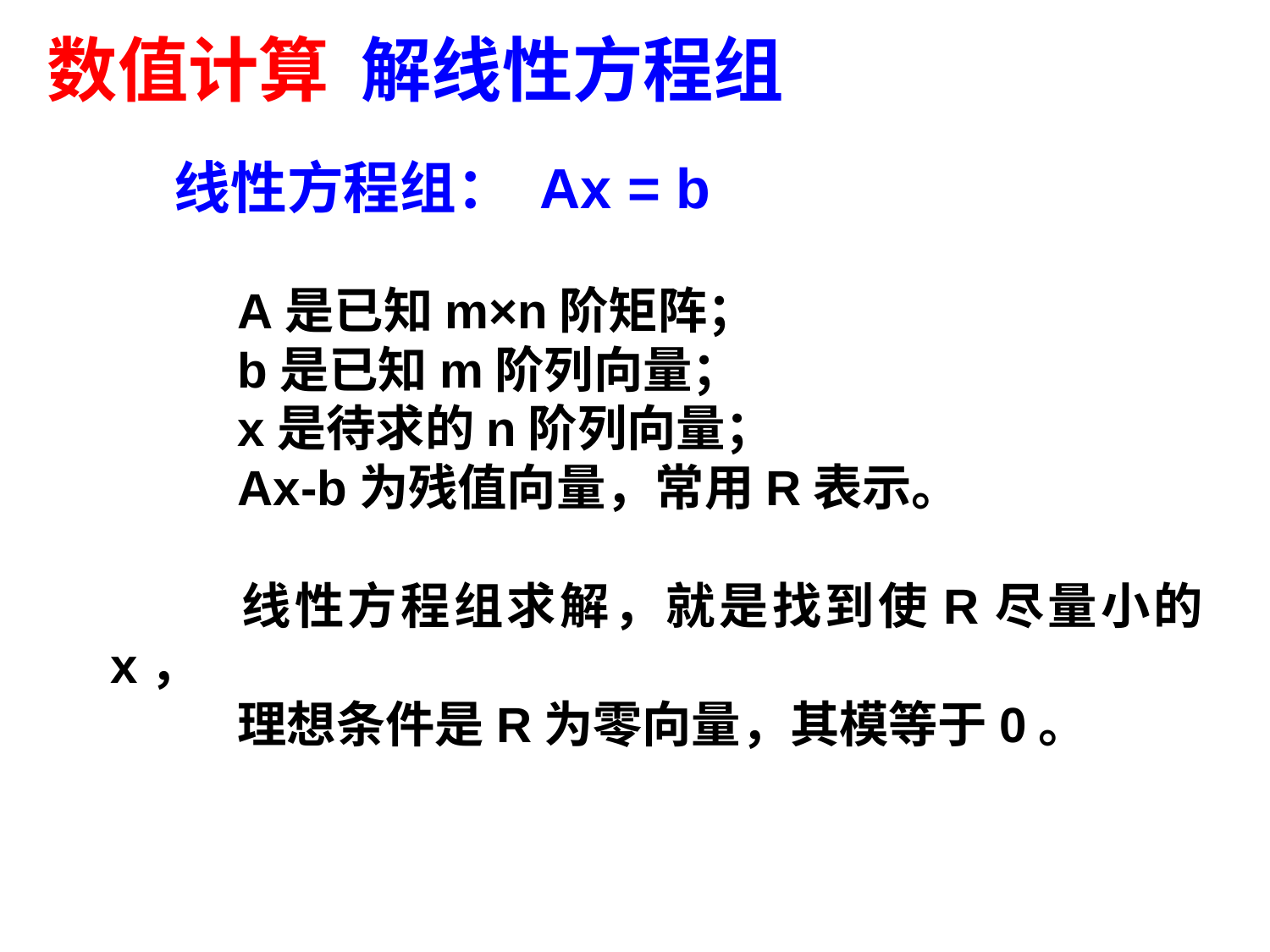

数值计算  解线性方程组
	线性方程组： Ax = b

	A是已知m×n阶矩阵；
	b是已知m阶列向量；
	x是待求的n阶列向量；
	Ax-b为残值向量，常用R表示。

	线性方程组求解，就是找到使R尽量小的x，
	理想条件是R为零向量，其模等于0。
6